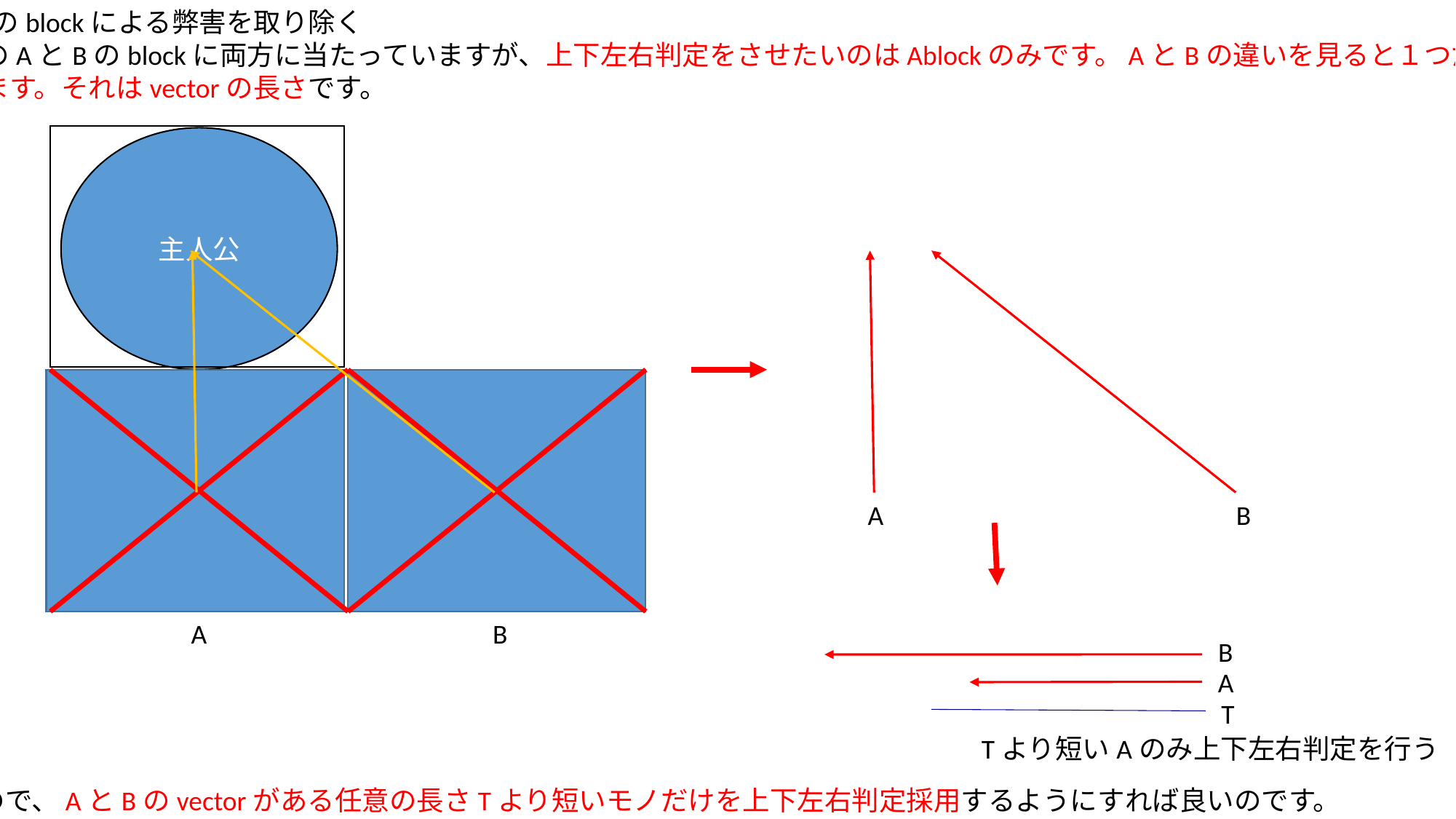

・複数のblockによる弊害を取り除く
　図のAとBのblockに両方に当たっていますが、上下左右判定をさせたいのはAblockのみです。AとBの違いを見ると１つだけ
あります。それはvectorの長さです。

主人公

A
B
A
B
B
A
T
Tより短いAのみ上下左右判定を行う
なので、AとBのvectorがある任意の長さTより短いモノだけを上下左右判定採用するようにすれば良いのです。